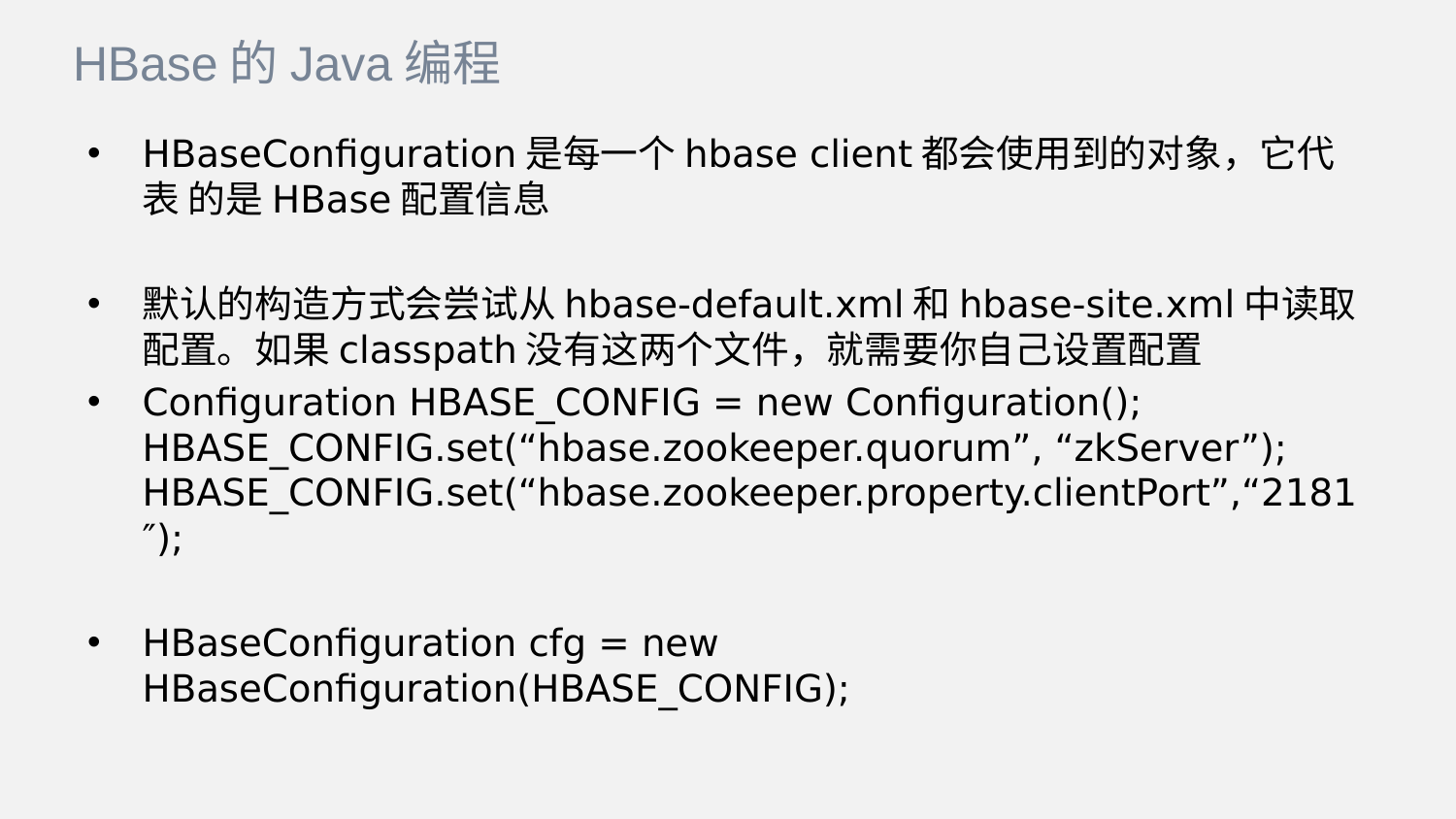

HBase的Java编程
HBaseConfiguration是每一个hbase client都会使用到的对象，它代表 的是HBase配置信息

默认的构造方式会尝试从hbase-default.xml和hbase-site.xml中读取 配置。如果classpath没有这两个文件，就需要你自己设置配置
Configuration HBASE_CONFIG = new Configuration(); HBASE_CONFIG.set(“hbase.zookeeper.quorum”, “zkServer”); HBASE_CONFIG.set(“hbase.zookeeper.property.clientPort”,“2181″);

HBaseConfiguration cfg = new HBaseConfiguration(HBASE_CONFIG);